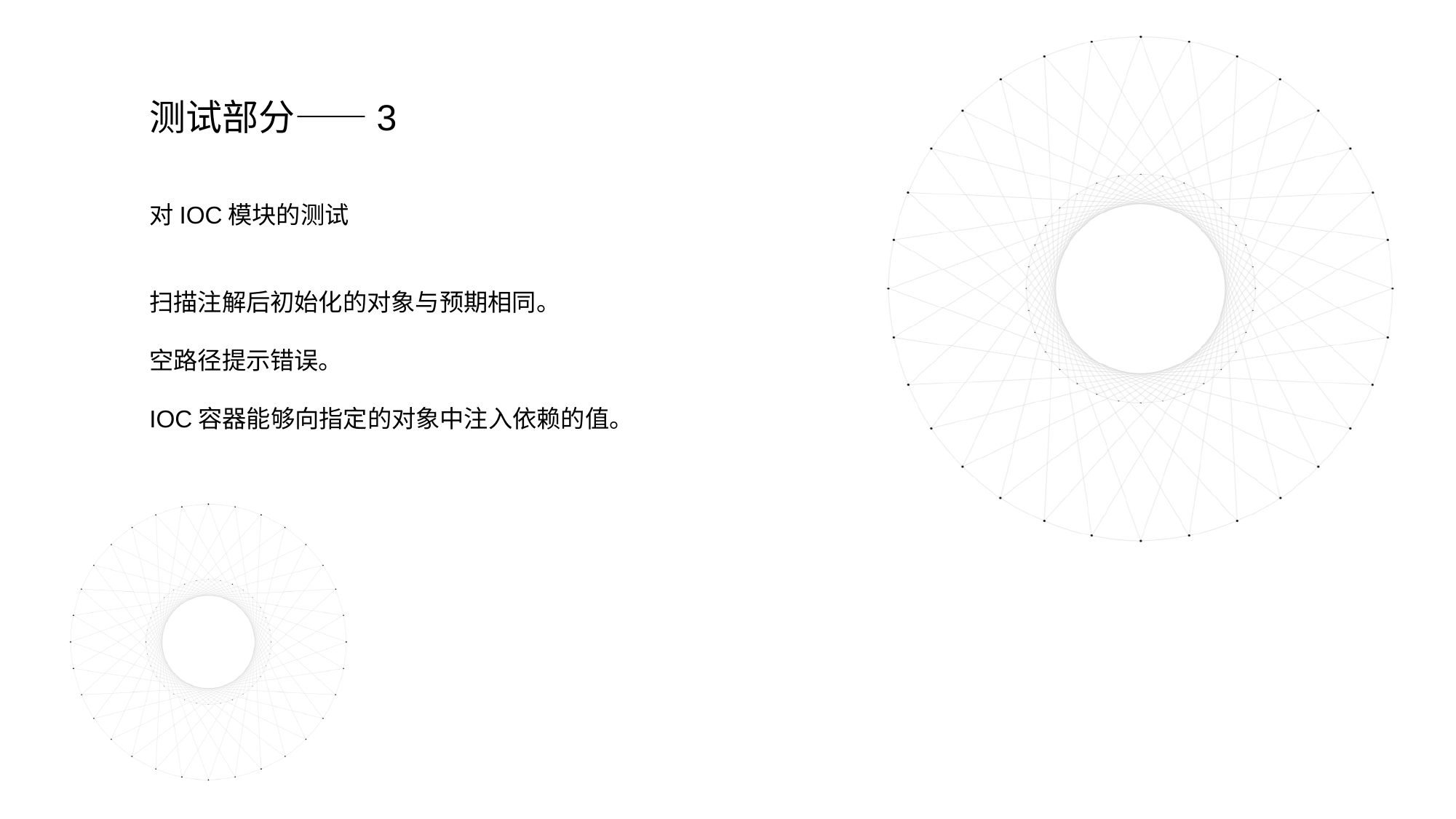

测试部分——3
对IOC模块的测试

扫描注解后初始化的对象与预期相同。

空路径提示错误。

IOC容器能够向指定的对象中注入依赖的值。